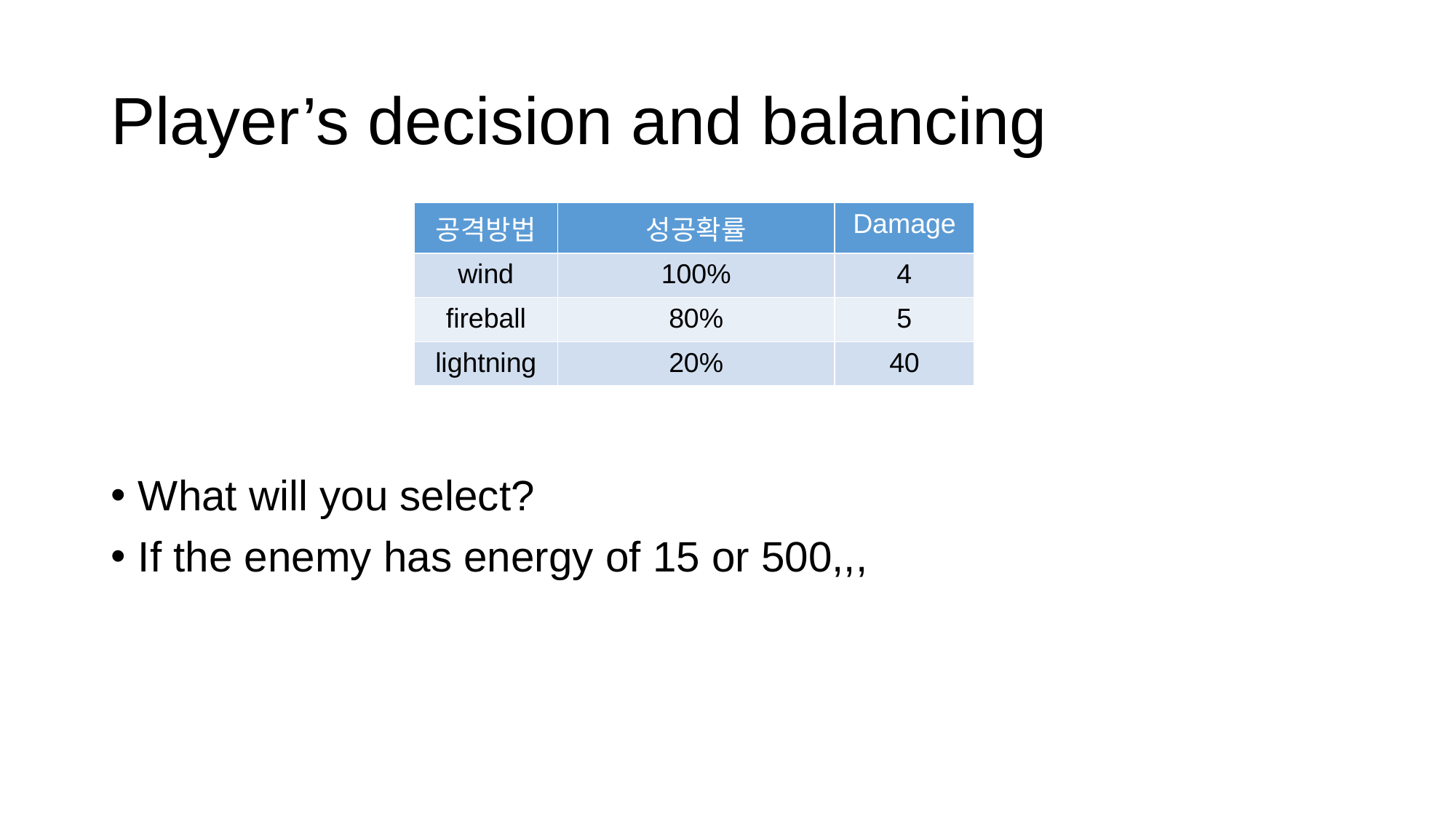

# Player’s decision and balancing
| 공격방법 | 성공확률 | Damage |
| --- | --- | --- |
| wind | 100% | 4 |
| fireball | 80% | 5 |
| lightning | 20% | 40 |
What will you select?
If the enemy has energy of 15 or 500,,,